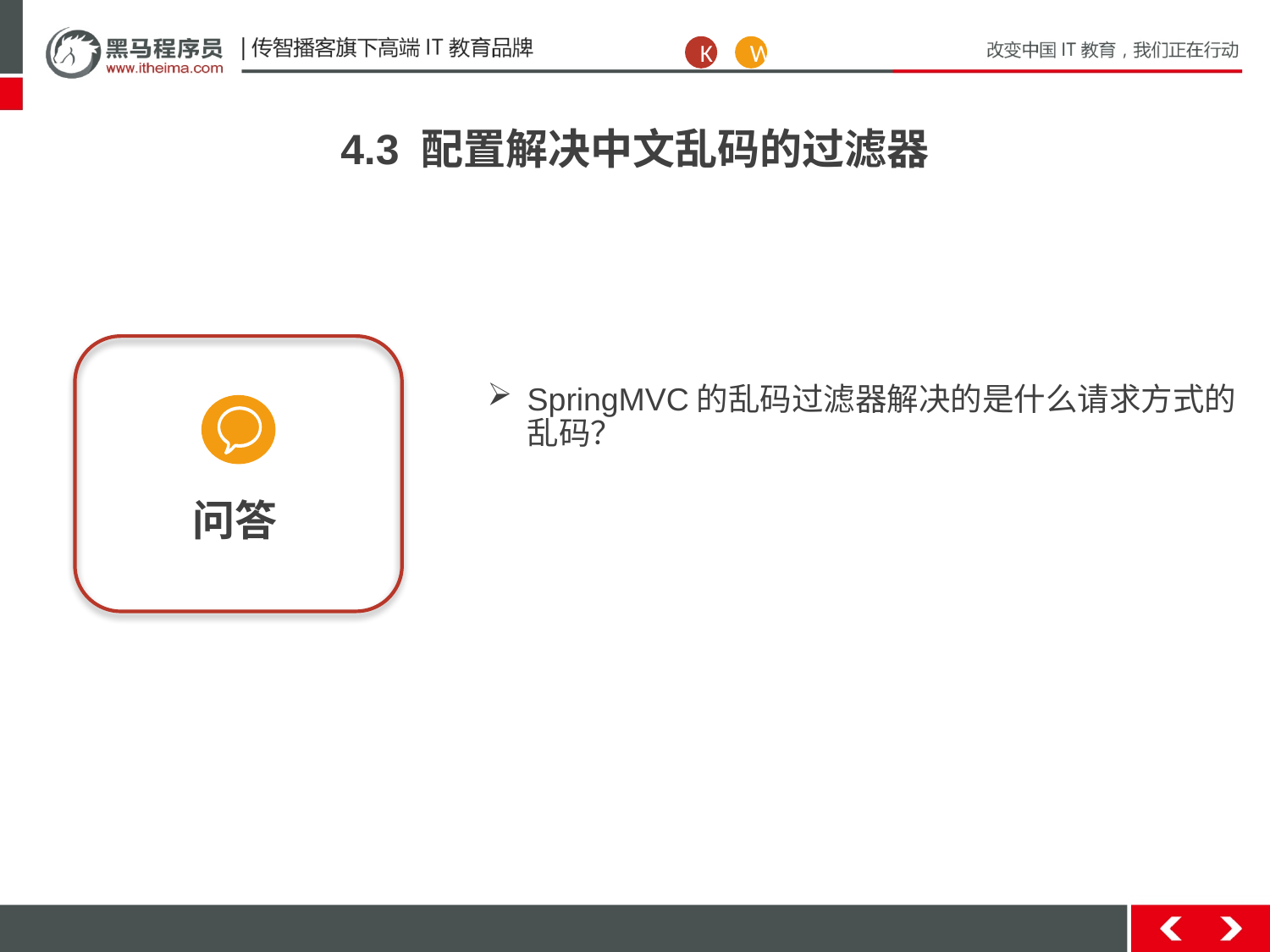

K
W
4.3 配置解决中文乱码的过滤器

问答
SpringMVC的乱码过滤器解决的是什么请求方式的乱码？